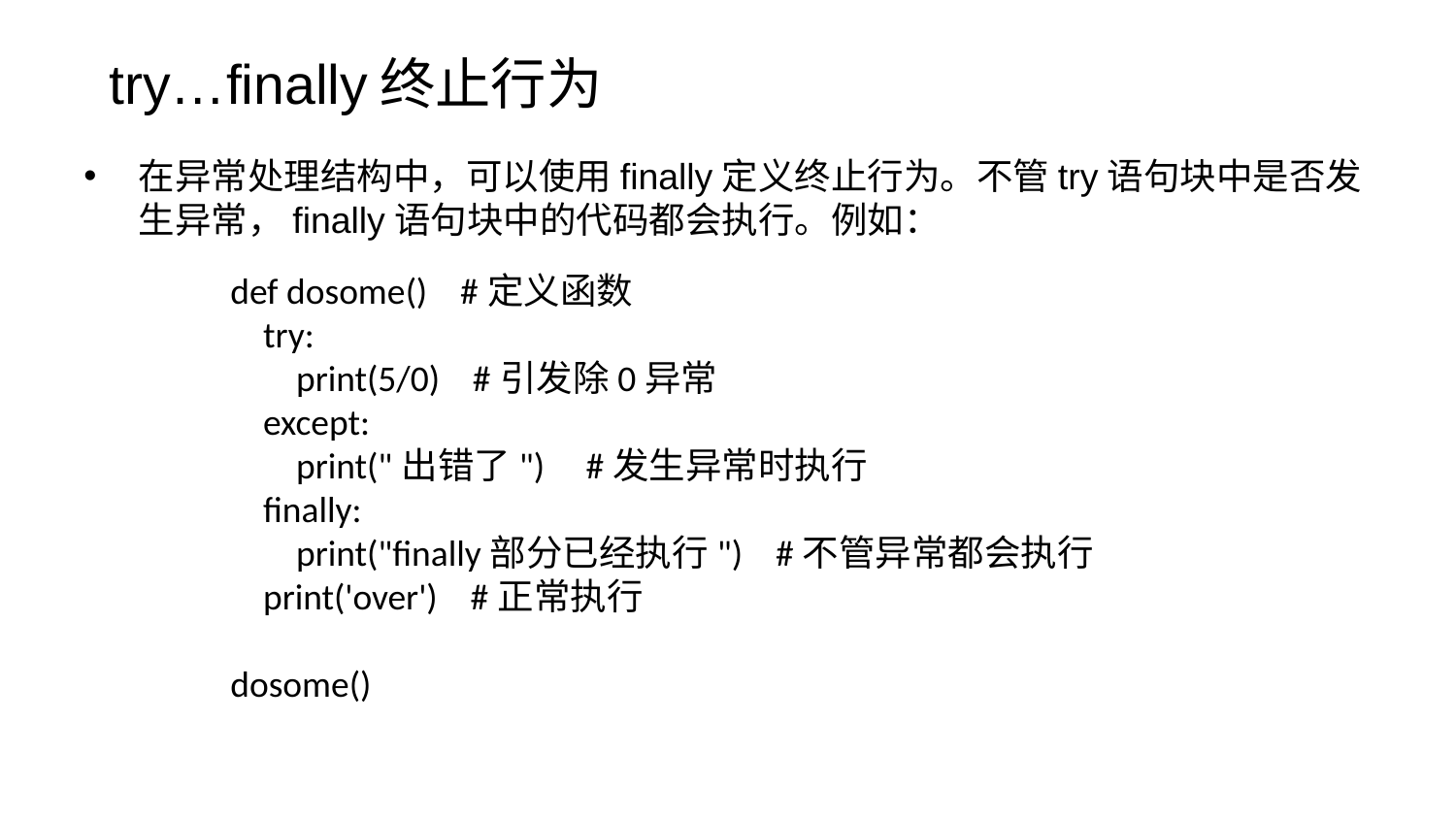

# try…finally终止行为
在异常处理结构中，可以使用finally定义终止行为。不管try语句块中是否发生异常，finally语句块中的代码都会执行。例如：
def dosome()    #定义函数
    try:
        print(5/0)    #引发除0异常
    except:
        print("出错了")     #发生异常时执行
    finally:
        print("finally部分已经执行")    #不管异常都会执行
    print('over')    #正常执行

dosome()